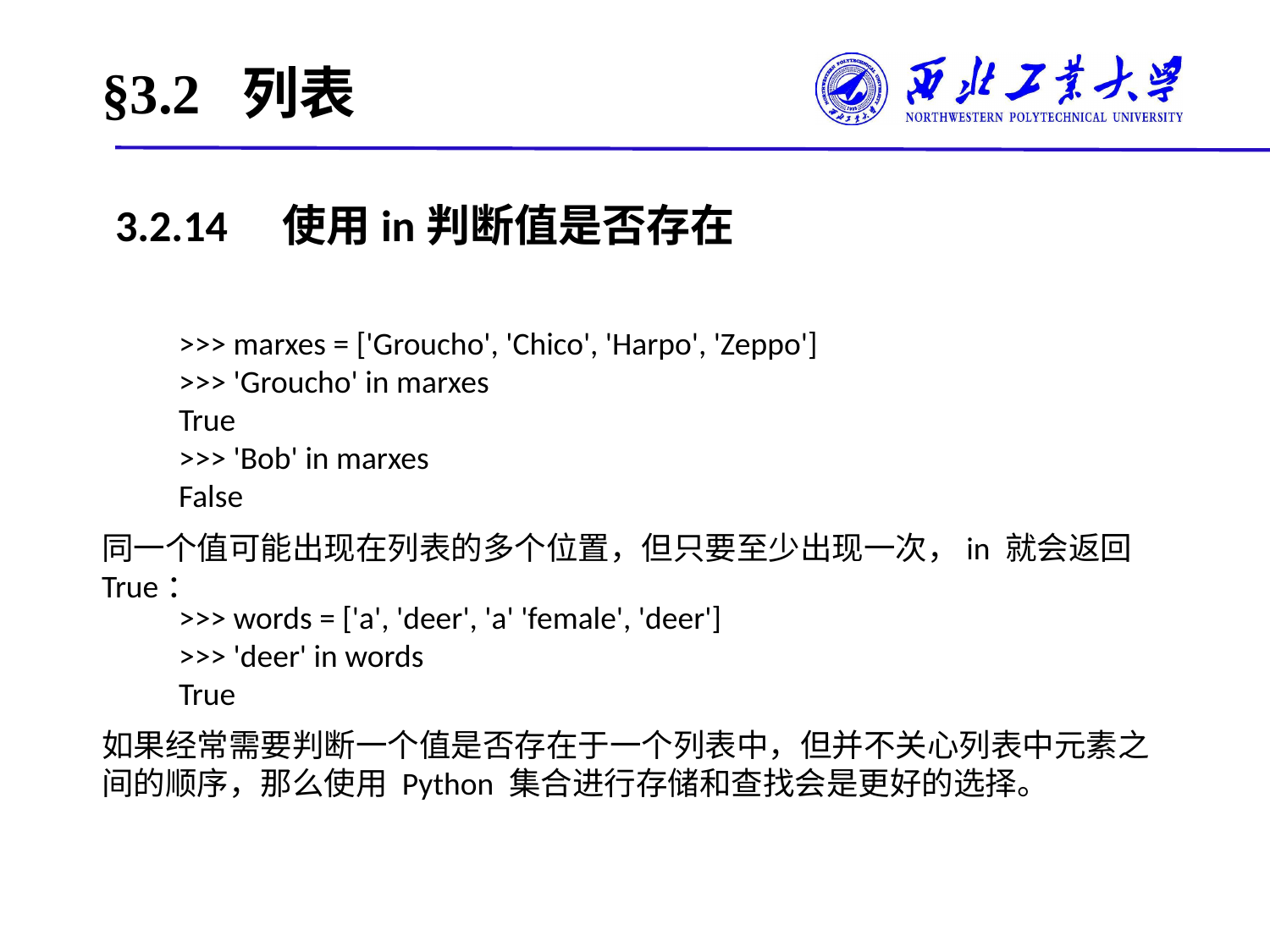

# §3.2  列表
3.2.14　使用in判断值是否存在

>>> marxes = ['Groucho', 'Chico', 'Harpo', 'Zeppo']
>>> 'Groucho' in marxes
True
>>> 'Bob' in marxes
False
同一个值可能出现在列表的多个位置，但只要至少出现一次，in 就会返回 True：
>>> words = ['a', 'deer', 'a' 'female', 'deer']
>>> 'deer' in words
True
如果经常需要判断一个值是否存在于一个列表中，但并不关心列表中元素之
间的顺序，那么使用 Python 集合进行存储和查找会是更好的选择。